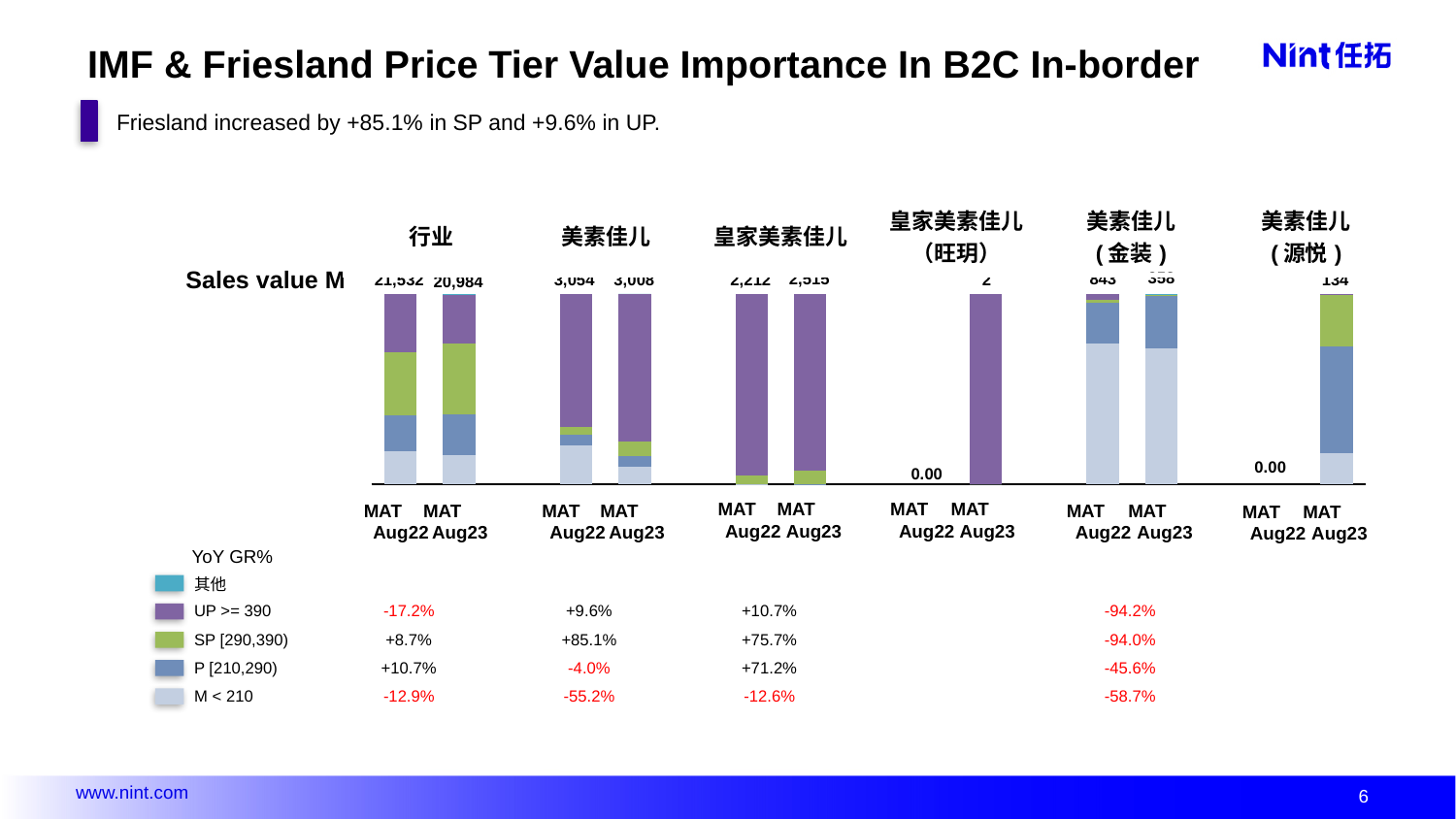

# IMF & Friesland Price Tier Value Importance In B2C In-border
Friesland increased by +85.1% in SP and +9.6% in UP.
| 行业 | 美素佳儿 | 皇家美素佳儿 | 皇家美素佳儿 （旺玥） | 美素佳儿 (金装) | 美素佳儿 (源悦) |
| --- | --- | --- | --- | --- | --- |
Sales value M
358
843
2,515
3,054
3,008
134
2,212
21,532
2
20,984

### Chart

| Category | 系列5 | 系列4 | 系列3 | 系列2 | 系列1 |
|---|---|---|---|---|---|
| 1 | 17.44 | 18.63 | 33.52 | 30.4 | 0.0 |
| 2 | 15.58 | 21.16 | 37.38 | 25.82 | 0.05 |
| 3 | None | None | None | None | None |
| 4 | 20.36 | 5.94 | 3.83 | 69.86 | 0.0 |
| 5 | 9.26 | 5.79 | 7.2 | 77.72 | 0.03 |
| 6 | None | None | None | None | None |
| 7 | 0.02 | 0.01 | 4.6 | 95.36 | 0.0 |
| 8 | 0.02 | 0.02 | 7.12 | 92.85 | 0.0 |
| 9 | None | None | None | None | None |
| 10 | None | None | None | None | None |
| 11 | 0.0 | 0.0 | 0.0 | 100.0 | 0.0 |
| 12 | None | None | None | None | None |
| 13 | 73.76 | 21.51 | 1.81 | 2.92 | 0.0 |
| 14 | 71.6 | 27.52 | 0.25 | 0.4 | 0.23 |
| 15 | None | None | None | None | None |
| 16 | None | None | None | None | None |
| 17 | 16.23 | 56.18 | 27.48 | 0.11 | 0.0 |
0.00

0.00
MAT
Aug22
MAT
Aug23
MAT
Aug22
MAT
Aug23
MAT
Aug22
MAT
Aug23
MAT
Aug22
MAT
Aug23
MAT
Aug22
MAT
Aug23
MAT
Aug22
MAT
Aug23
YoY GR%
| 其他 |  |  |  |  |  |  |
| --- | --- | --- | --- | --- | --- | --- |
| UP >= 390 | -17.2% | +9.6% | +10.7% |  | -94.2% |  |
| SP [290,390) | +8.7% | +85.1% | +75.7% |  | -94.0% |  |
| P [210,290) | +10.7% | -4.0% | +71.2% |  | -45.6% |  |
| M < 210 | -12.9% | -55.2% | -12.6% |  | -58.7% |  |